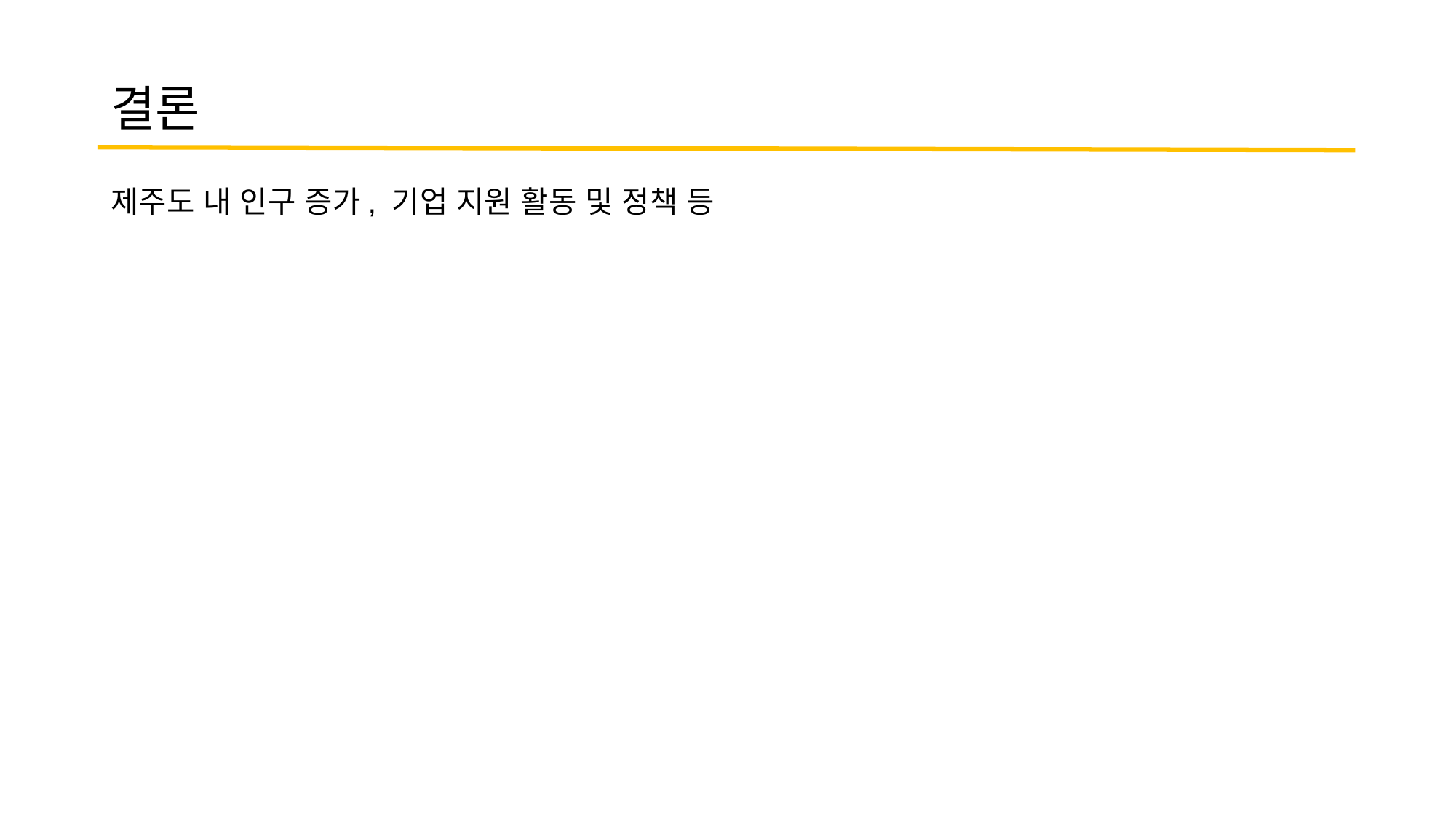

# 결론
제주도 내 인구 증가, 기업 지원 활동 및 정책 등